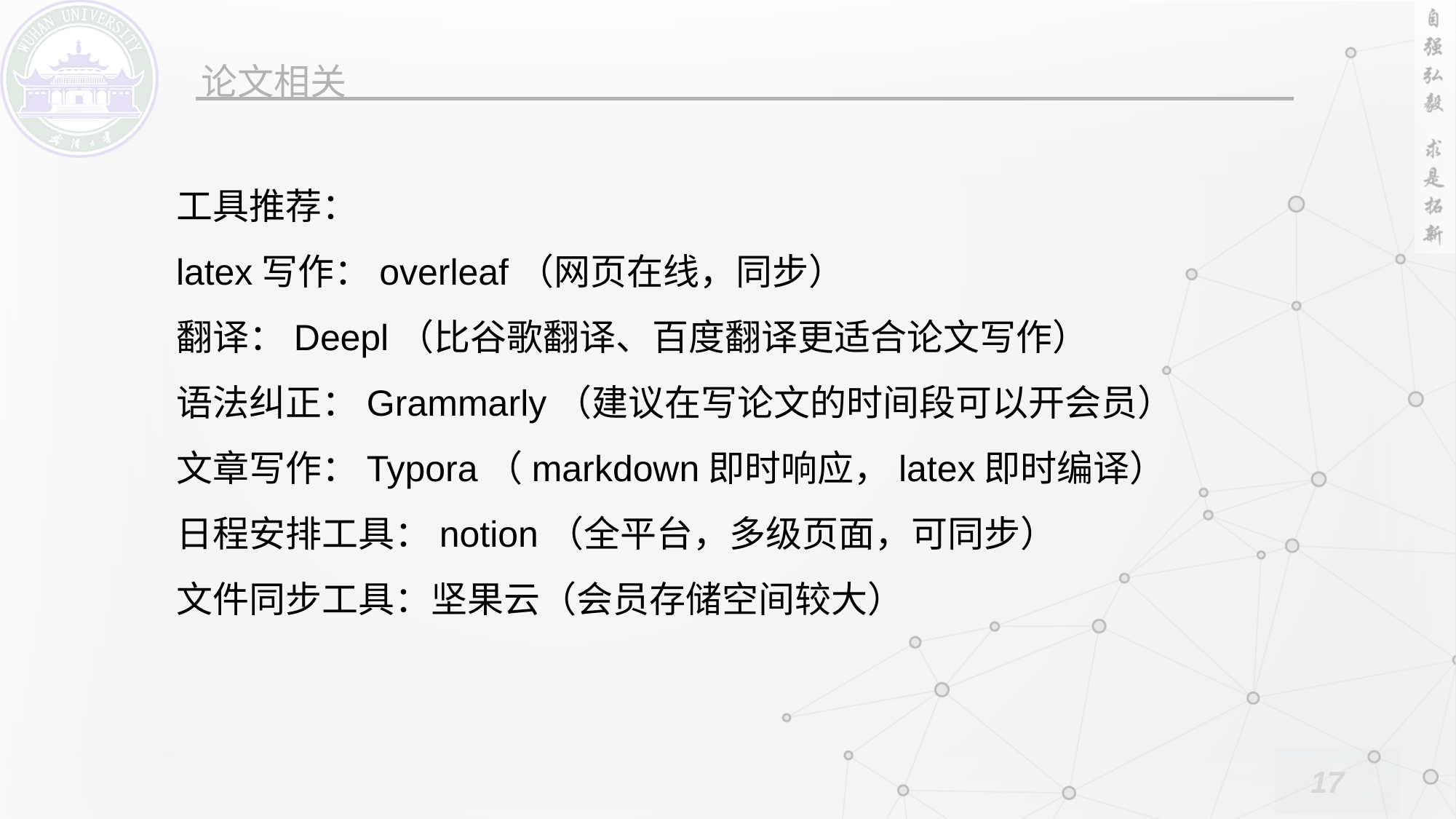

工具推荐：
latex写作：overleaf（网页在线，同步）
翻译：Deepl（比谷歌翻译、百度翻译更适合论文写作）
语法纠正：Grammarly（建议在写论文的时间段可以开会员）
文章写作：Typora（markdown即时响应，latex即时编译）
日程安排工具：notion（全平台，多级页面，可同步）
文件同步工具：坚果云（会员存储空间较大）
17